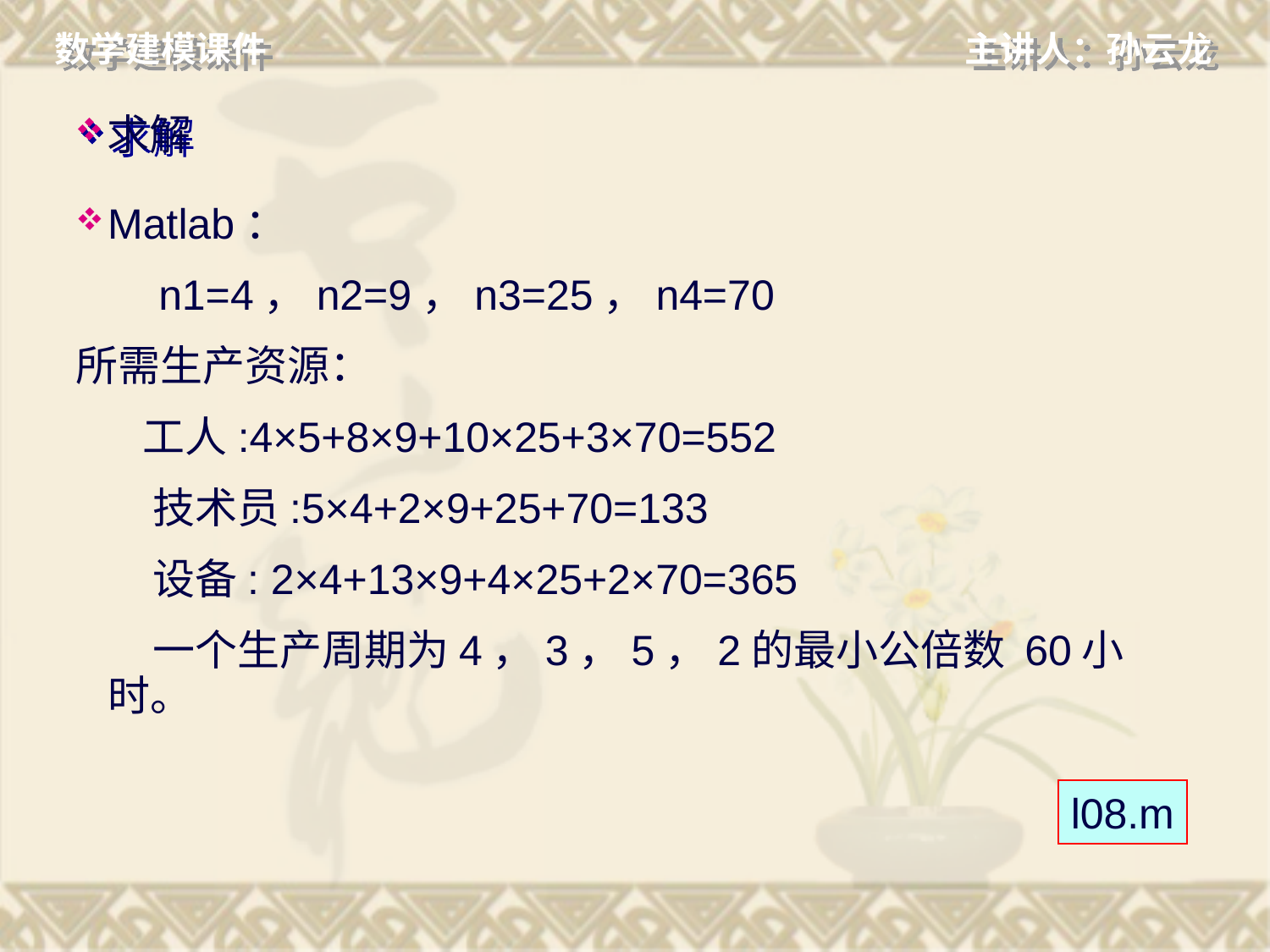

# 求解
Matlab：
       n1=4，n2=9，n3=25，n4=70
所需生产资源：
      工人:4×5+8×9+10×25+3×70=552
       技术员:5×4+2×9+25+70=133
       设备: 2×4+13×9+4×25+2×70=365
       一个生产周期为4，3，5，2的最小公倍数 60小时。
l08.m